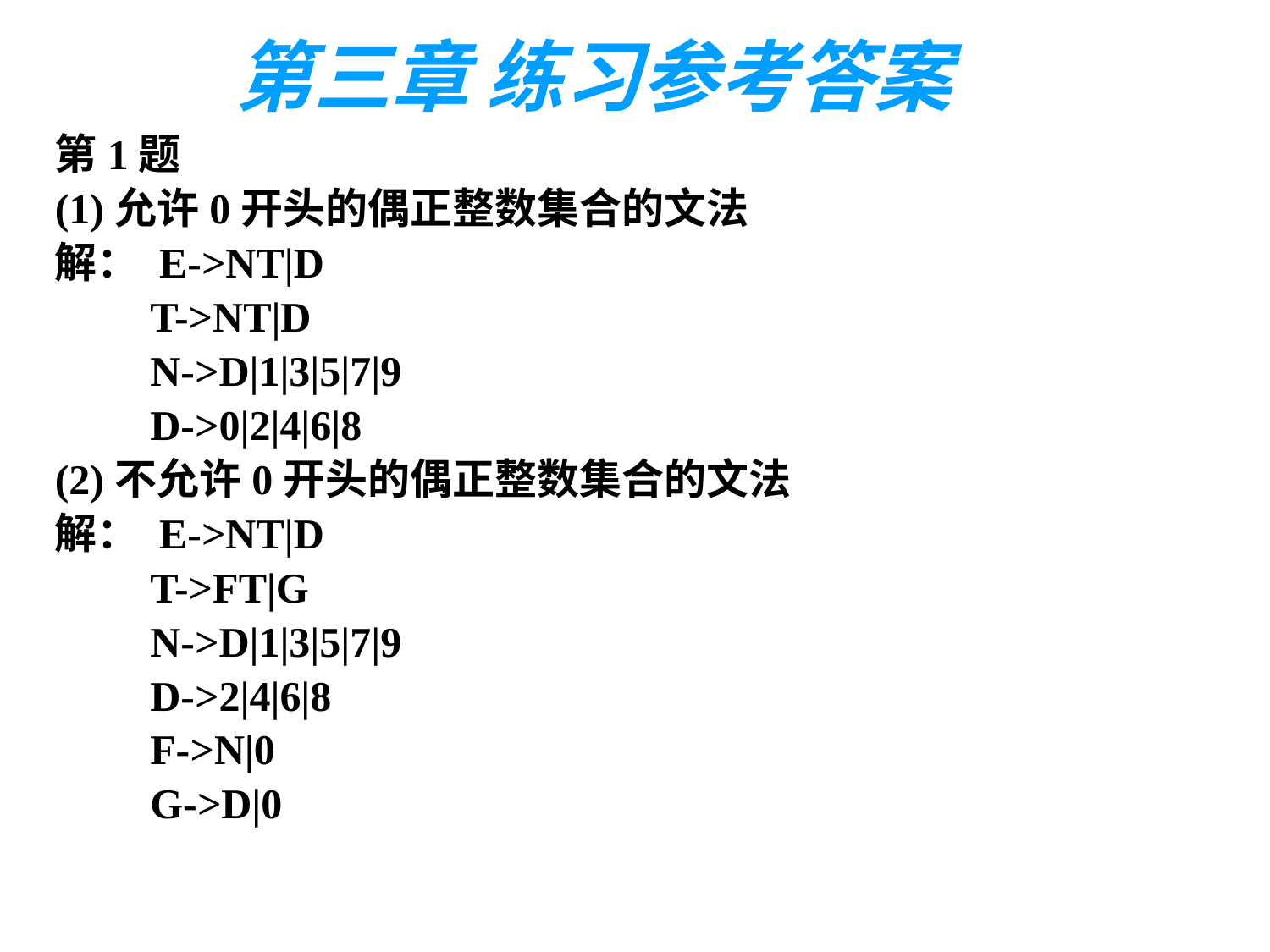

# 第三章 练习参考答案
第1题
(1)允许0开头的偶正整数集合的文法
解： E->NT|D
         T->NT|D
         N->D|1|3|5|7|9
         D->0|2|4|6|8
(2)不允许0开头的偶正整数集合的文法
解： E->NT|D
         T->FT|G
         N->D|1|3|5|7|9
         D->2|4|6|8
         F->N|0
         G->D|0